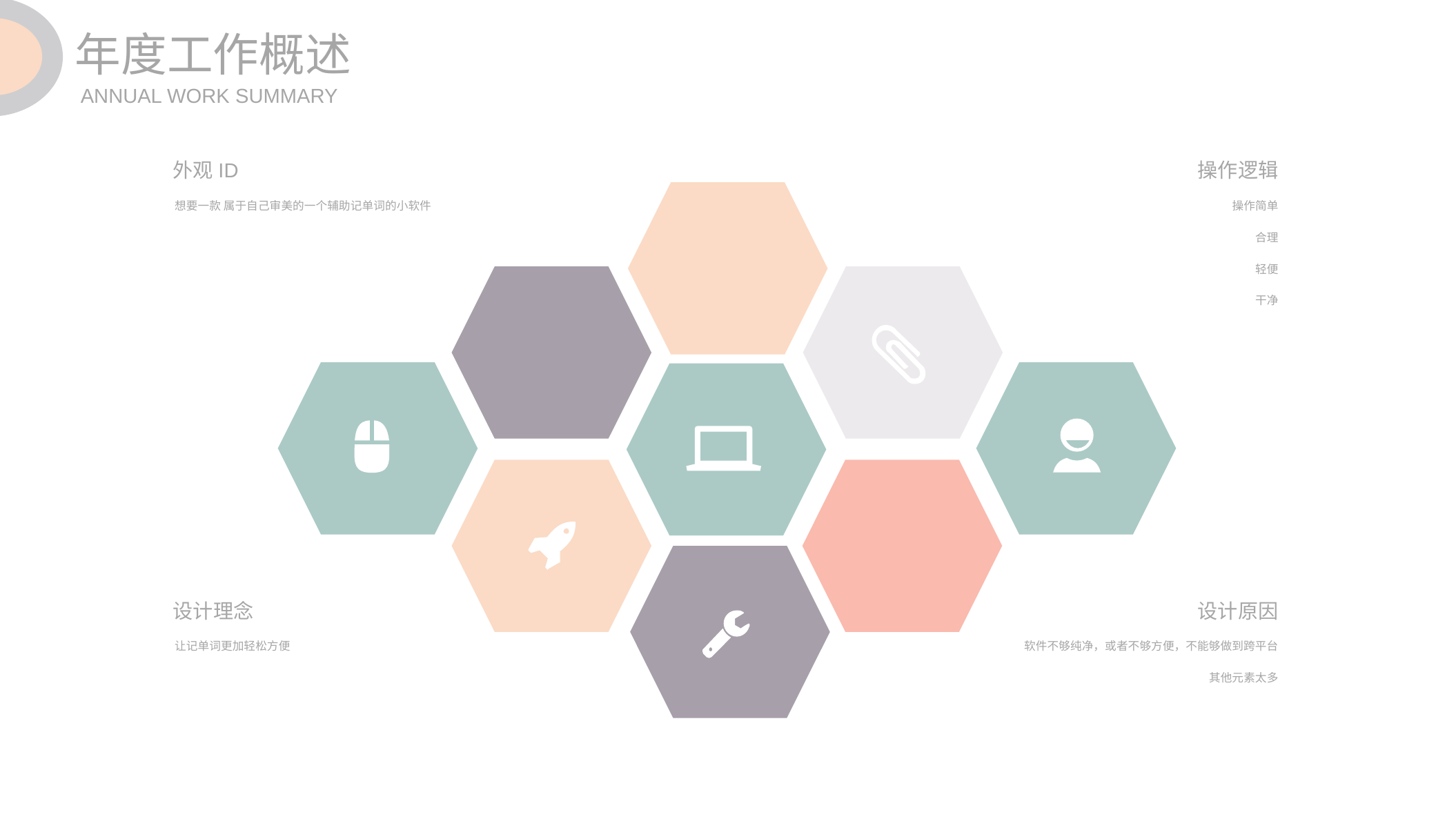

年度工作概述

 ANNUAL WORK SUMMARY
外观ID
操作逻辑

想要一款 属于自己审美的一个辅助记单词的小软件
操作简单
合理
轻便
干净

设计理念
设计原因

让记单词更加轻松方便
软件不够纯净，或者不够方便，不能够做到跨平台
	其他元素太多